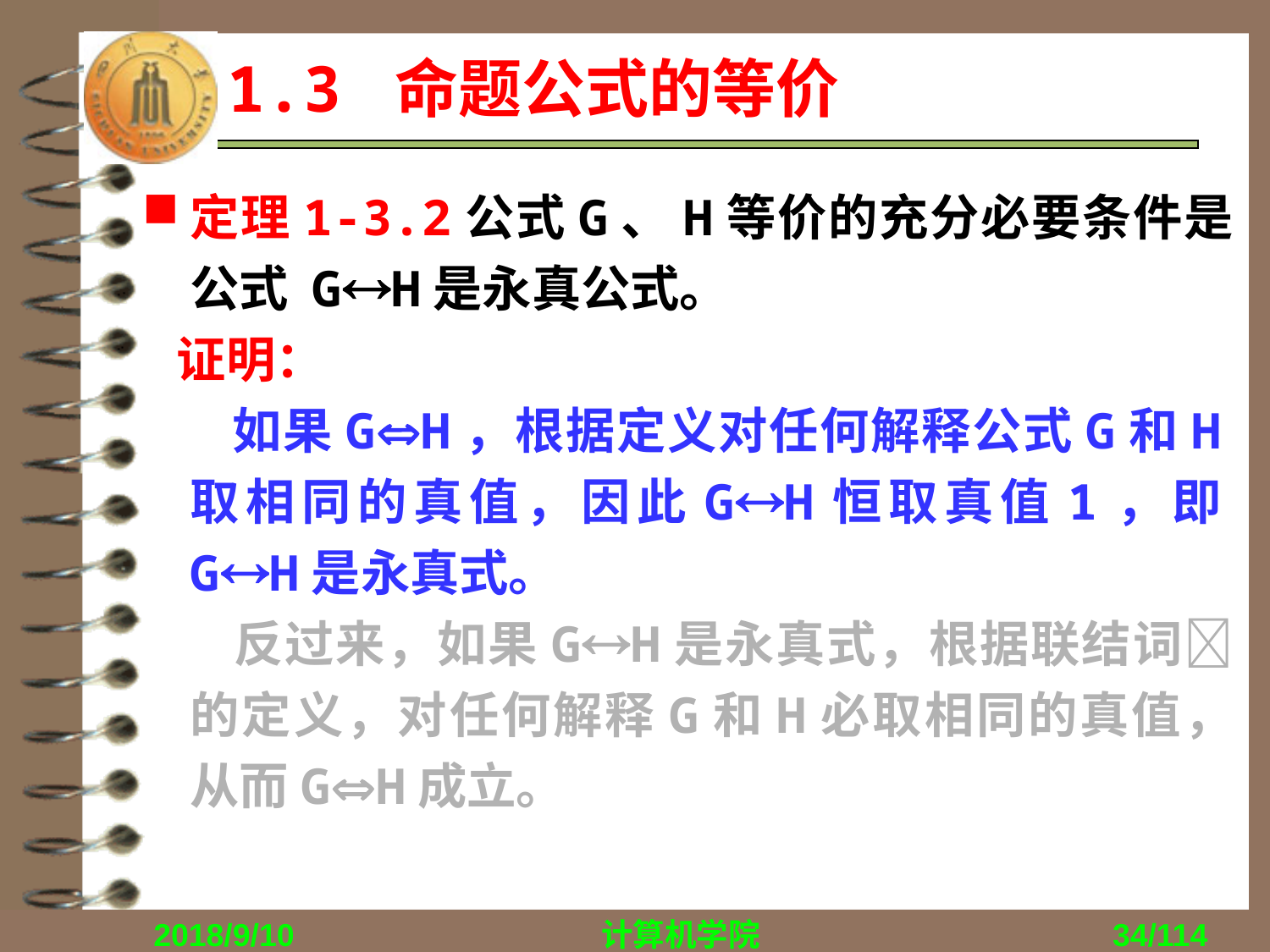

# 1.3 命题公式的等价
定理1-3.2公式G、H等价的充分必要条件是公式 G↔H是永真公式。
  证明：
      如果G⇔H，根据定义对任何解释公式G和H取相同的真值，因此G↔H恒取真值1，即G↔H是永真式。
      反过来，如果G↔H是永真式，根据联结词↔的定义，对任何解释G和H必取相同的真值，从而G⇔H成立。
2018/9/10
计算机学院
34/114